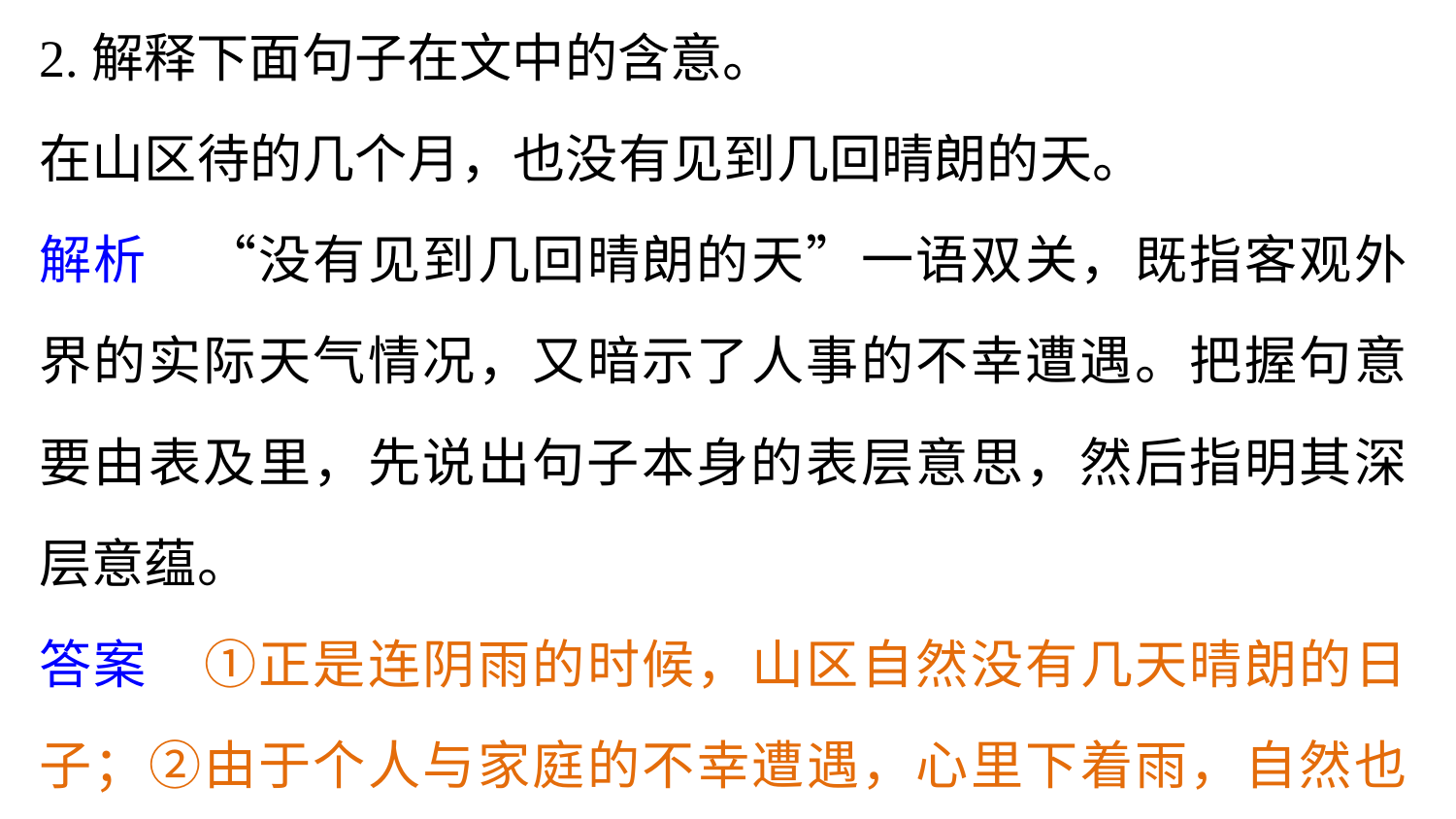

2.解释下面句子在文中的含意。
在山区待的几个月，也没有见到几回晴朗的天。
解析　“没有见到几回晴朗的天”一语双关，既指客观外界的实际天气情况，又暗示了人事的不幸遭遇。把握句意要由表及里，先说出句子本身的表层意思，然后指明其深层意蕴。
答案　①正是连阴雨的时候，山区自然没有几天晴朗的日子；②由于个人与家庭的不幸遭遇，心里下着雨，自然也就感觉不到晴朗的天气了。